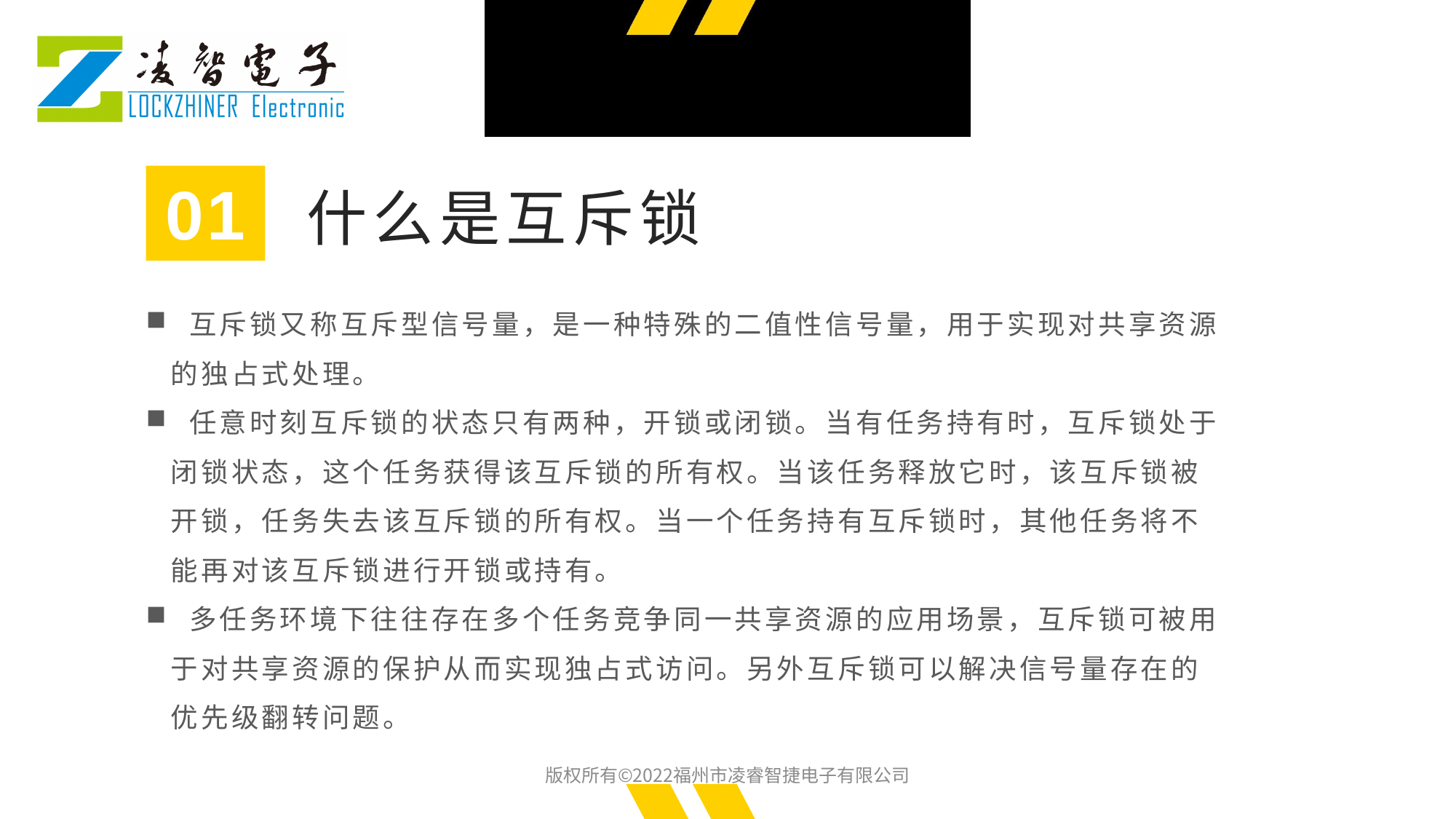

01
什么是互斥锁
 互斥锁又称互斥型信号量，是一种特殊的二值性信号量，用于实现对共享资源
  的独占式处理。
 任意时刻互斥锁的状态只有两种，开锁或闭锁。当有任务持有时，互斥锁处于
  闭锁状态，这个任务获得该互斥锁的所有权。当该任务释放它时，该互斥锁被
  开锁，任务失去该互斥锁的所有权。当一个任务持有互斥锁时，其他任务将不
  能再对该互斥锁进行开锁或持有。
 多任务环境下往往存在多个任务竞争同一共享资源的应用场景，互斥锁可被用
  于对共享资源的保护从而实现独占式访问。另外互斥锁可以解决信号量存在的
  优先级翻转问题。
版权所有©2022福州市凌睿智捷电子有限公司
3